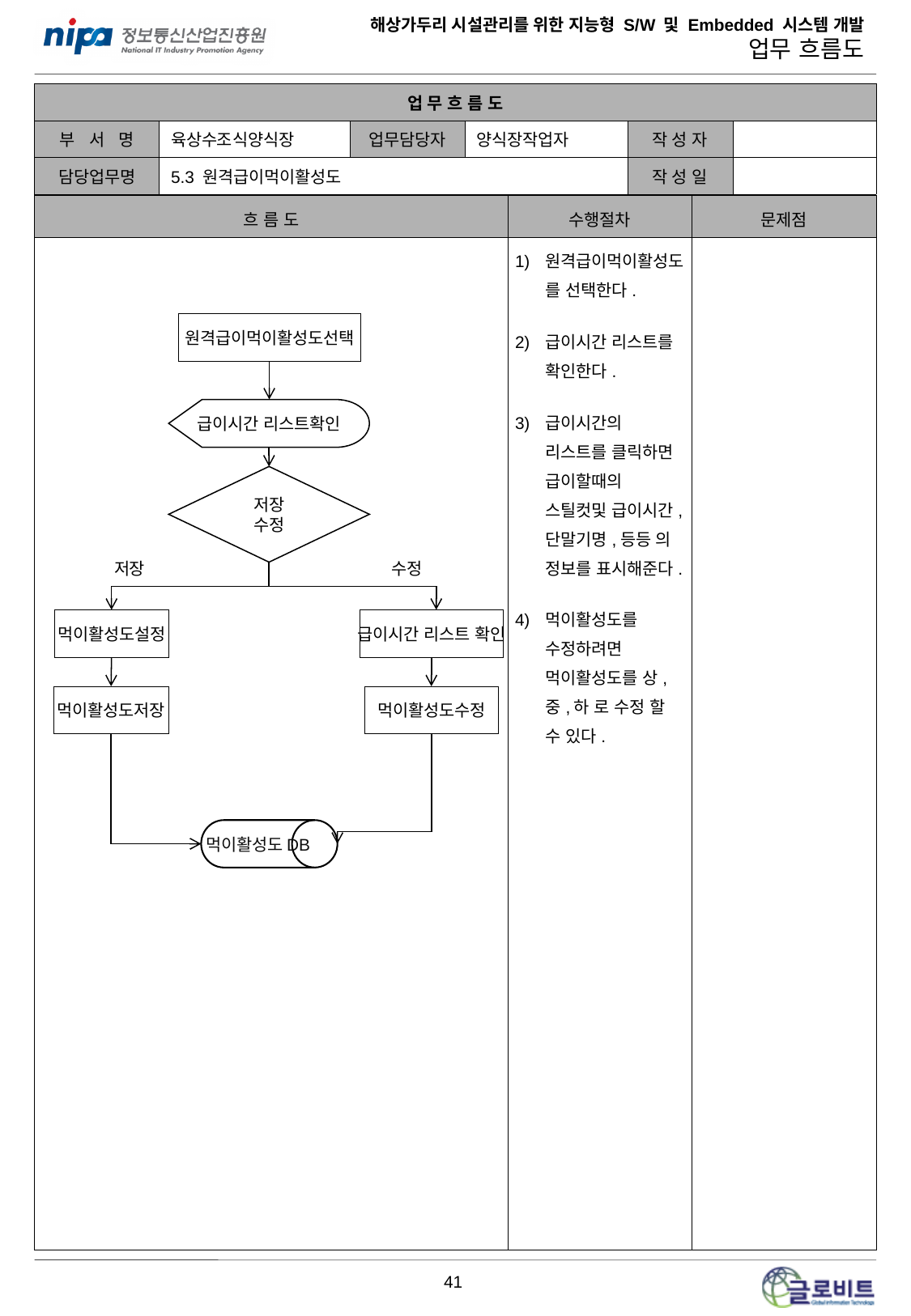

| 업 무 흐 름 도 |  |  |  |  |  |
| --- | --- | --- | --- | --- | --- |
| 부 서 명 | 육상수조식양식장 | 업무담당자 | 양식장작업자 | 작 성 자 |  |
| 담당업무명 | 5.3 원격급이먹이활성도 |  |  | 작 성 일 |  |
| 흐 름 도 | 수행절차 | 문제점 |
| --- | --- | --- |
|  | 원격급이먹이활성도를 선택한다. 급이시간 리스트를 확인한다. 급이시간의 리스트를 클릭하면 급이할때의 스틸컷및 급이시간,단말기명,등등 의 정보를 표시해준다. 먹이활성도를 수정하려면 먹이활성도를 상,중,하 로 수정 할 수 있다. |  |
원격급이먹이활성도선택
급이시간 리스트확인
저장
수정
저장
수정
먹이활성도설정
급이시간 리스트 확인
먹이활성도저장
먹이활성도수정
먹이활성도DB